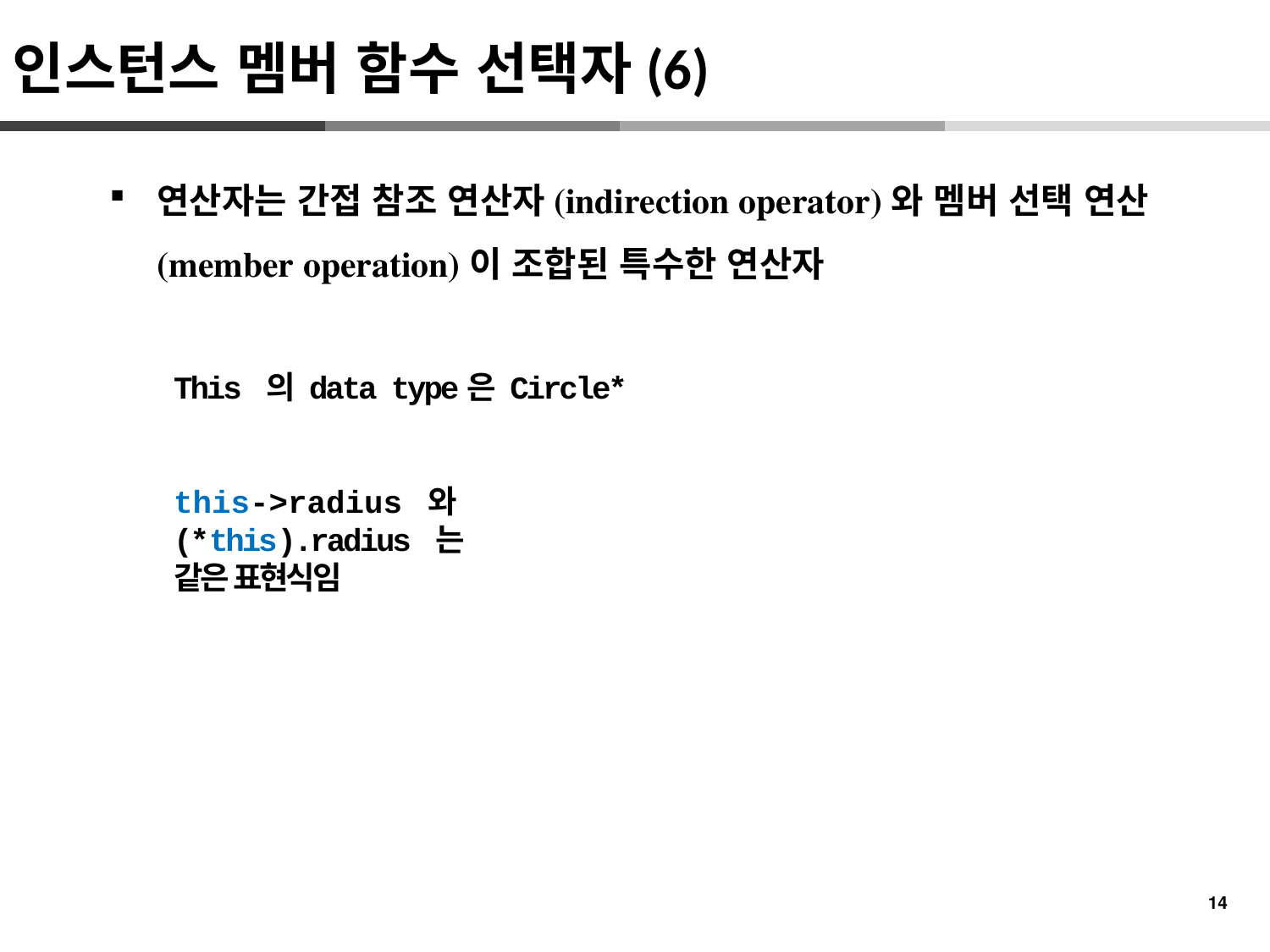

인스턴스 멤버 함수 선택자(6)
연산자는 간접 참조 연산자(indirection operator)와 멤버 선택 연산(member operation)이 조합된 특수한 연산자
This 의 data type은 Circle*

this->radius	와
(*this).radius 는
같은 표현식임